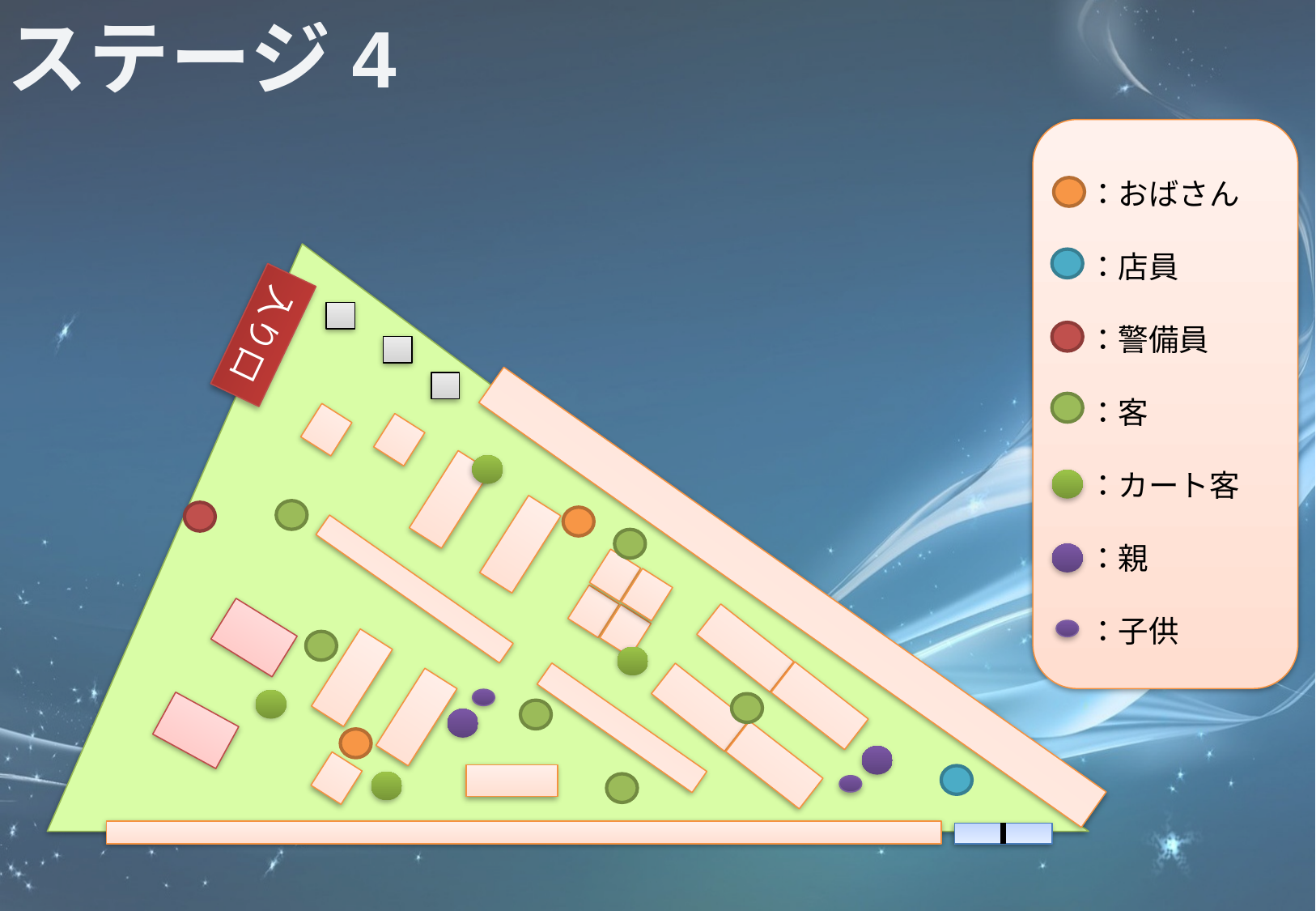

ステージ4

　：おばさん

　：店員

　：警備員

　：客

　：カート客

　：親

　：子供

入り口